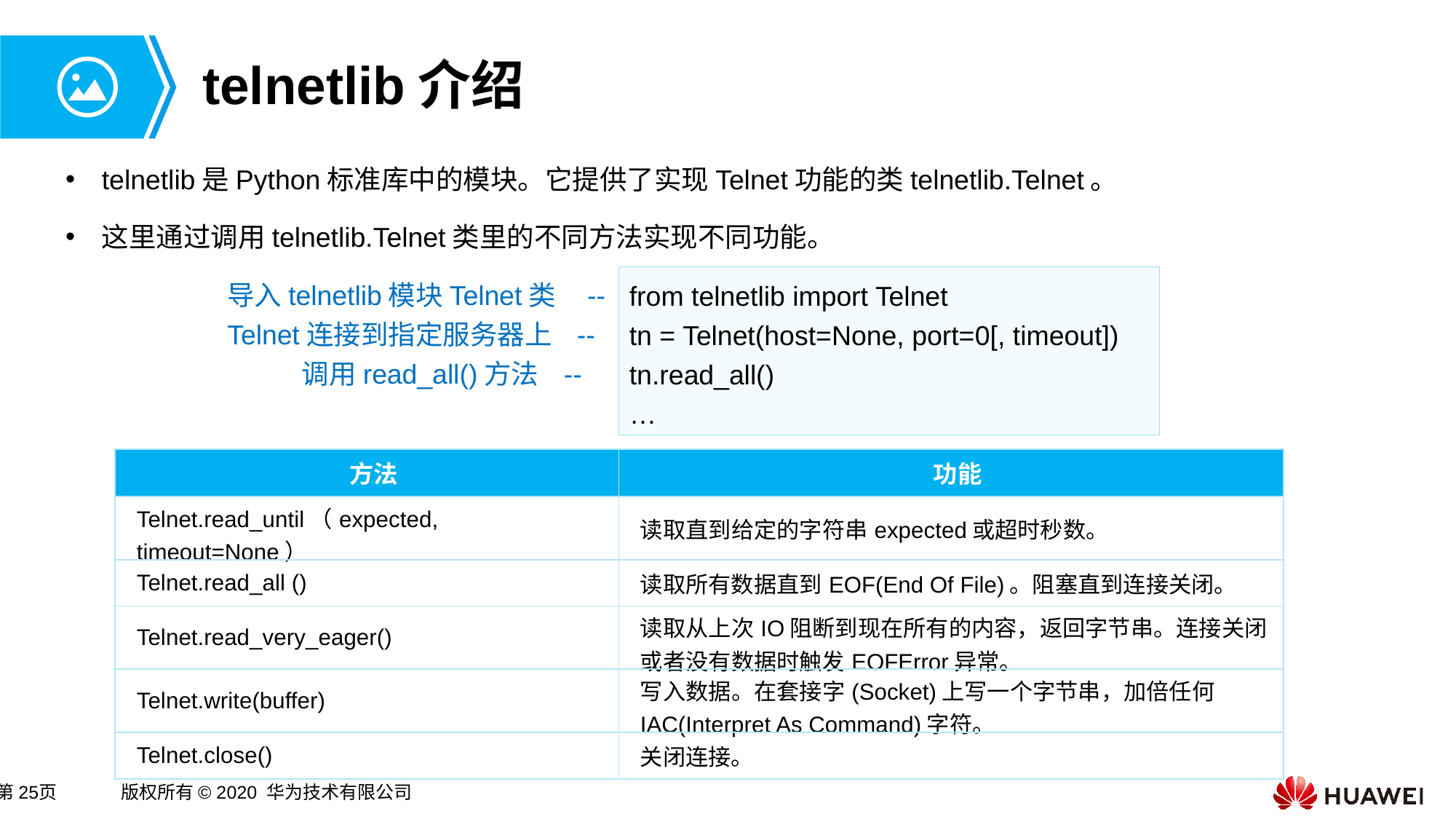

# telnetlib介绍
telnetlib是Python标准库中的模块。它提供了实现Telnet功能的类telnetlib.Telnet。
这里通过调用telnetlib.Telnet类里的不同方法实现不同功能。
导入telnetlib模块Telnet类    --
Telnet连接到指定服务器上   --
           调用read_all()方法   --
from telnetlib import Telnet
tn = Telnet(host=None, port=0[, timeout])
tn.read_all()
…
| 方法 | 功能 |
| --- | --- |
| Telnet.read\_until（expected, timeout=None） | 读取直到给定的字符串expected或超时秒数。 |
| Telnet.read\_all () | 读取所有数据直到EOF(End Of File)。阻塞直到连接关闭。 |
| Telnet.read\_very\_eager() | 读取从上次IO阻断到现在所有的内容，返回字节串。连接关闭或者没有数据时触发EOFError异常。 |
| Telnet.write(buffer) | 写入数据。在套接字(Socket)上写一个字节串，加倍任何IAC(Interpret As Command)字符。 |
| Telnet.close() | 关闭连接。 |